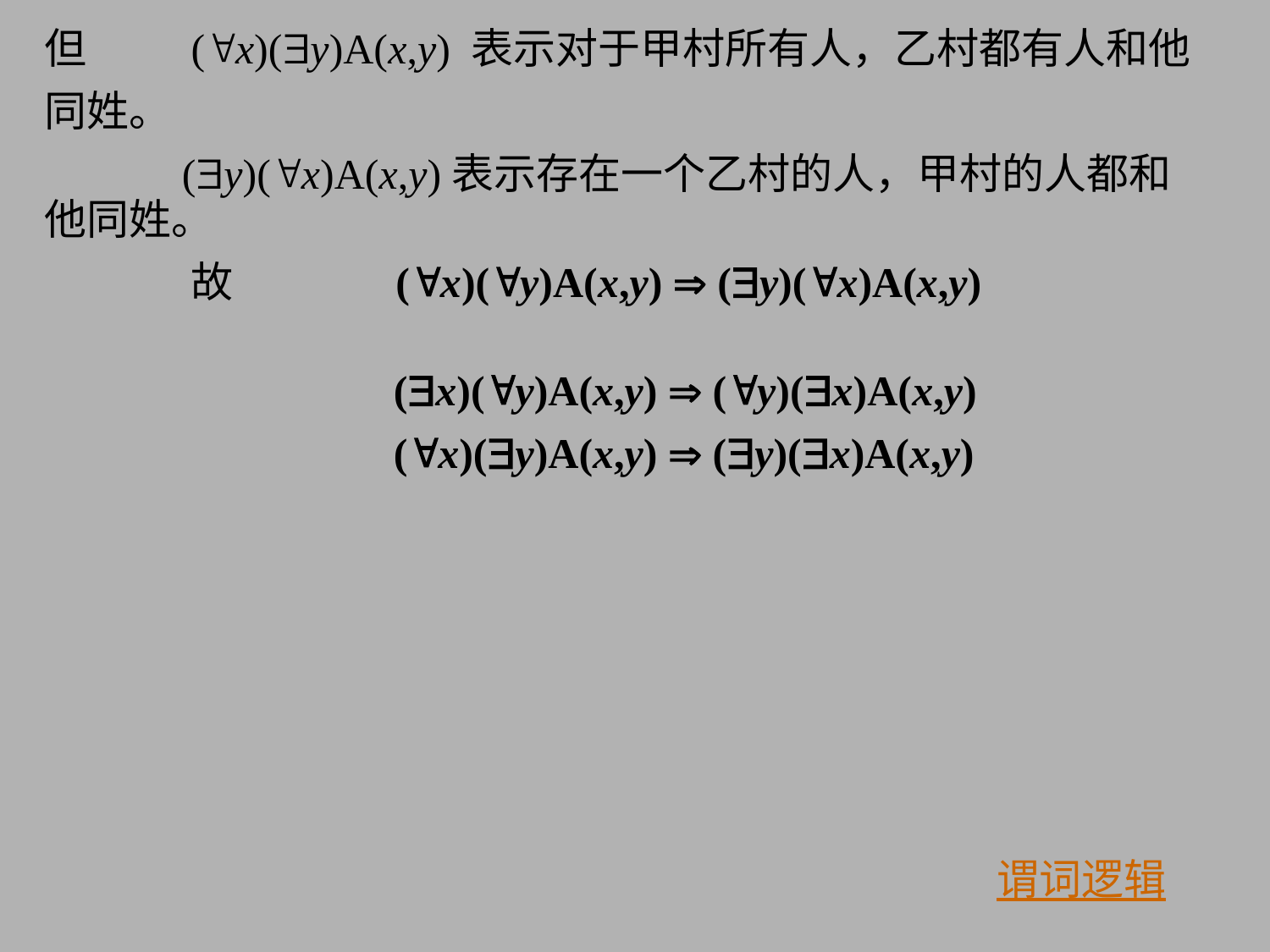

但	 (∀x)(∃y)A(x,y) 表示对于甲村所有人，乙村都有人和他
同姓。
	 (∃y)(∀x)A(x,y)表示存在一个乙村的人，甲村的人都和他同姓。
	 故                (∀x)(∀y)A(x,y) ⇒ (∃y)(∀x)A(x,y)
                                 (∃x)(∀y)A(x,y) ⇒ (∀y)(∃x)A(x,y)
                                 (∀x)(∃y)A(x,y) ⇒ (∃y)(∃x)A(x,y)
谓词逻辑